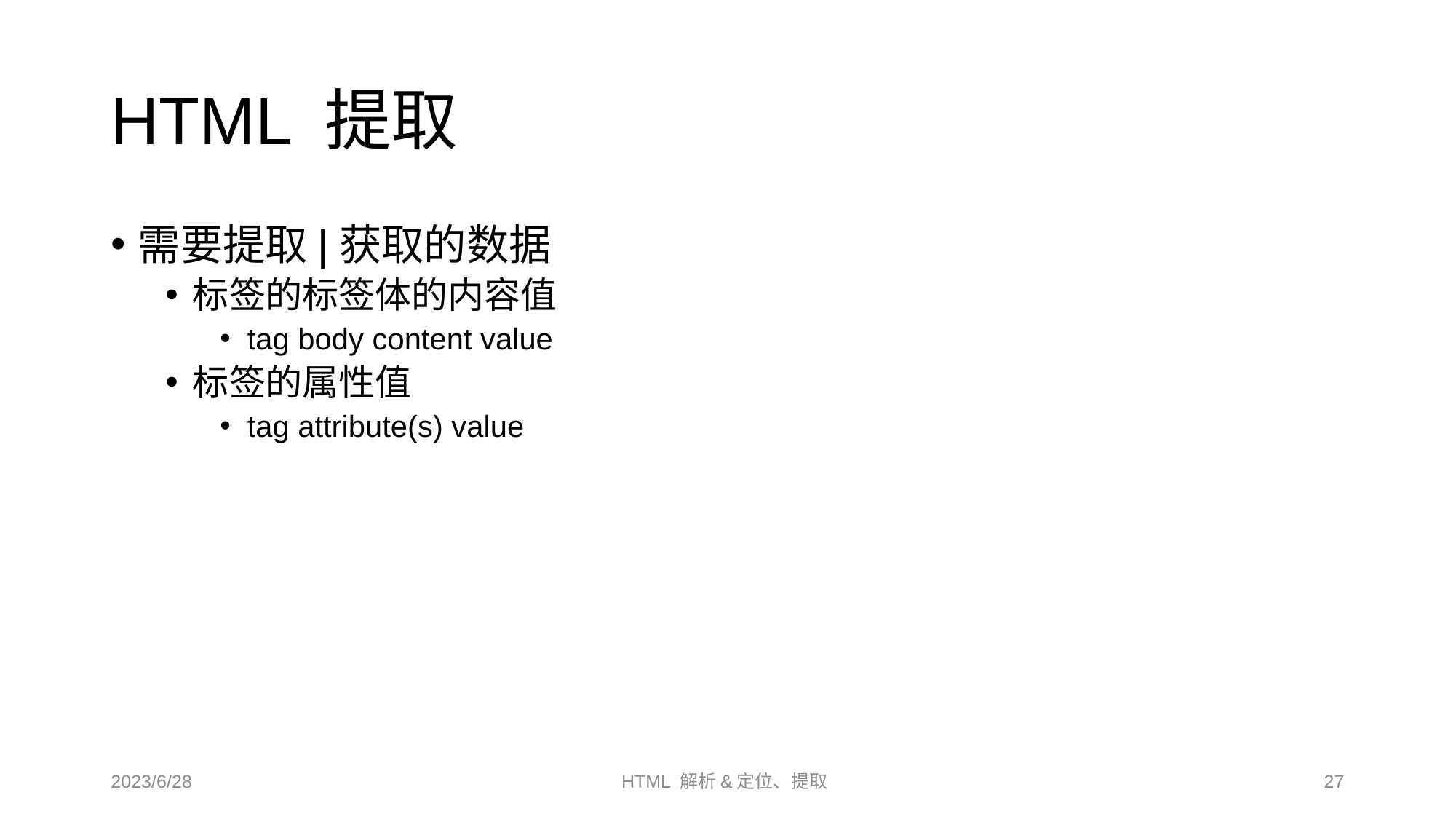

# HTML 提取
需要提取|获取的数据
标签的标签体的内容值
tag body content value
标签的属性值
tag attribute(s) value
2023/6/28
HTML 解析&定位、提取
27